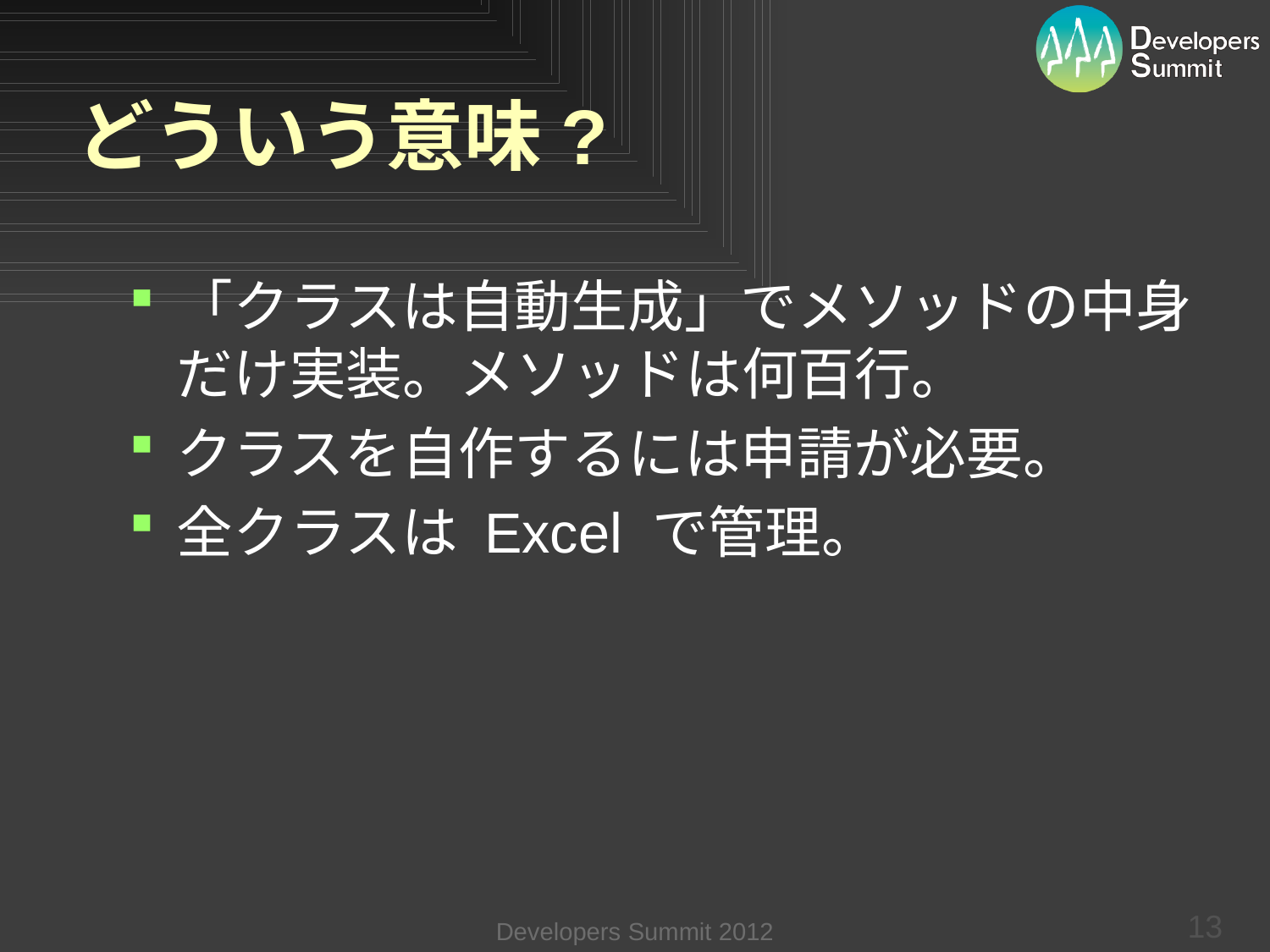

# どういう意味?
「クラスは自動生成」でメソッドの中身だけ実装。メソッドは何百行。
クラスを自作するには申請が必要。
全クラスは Excel で管理。
13